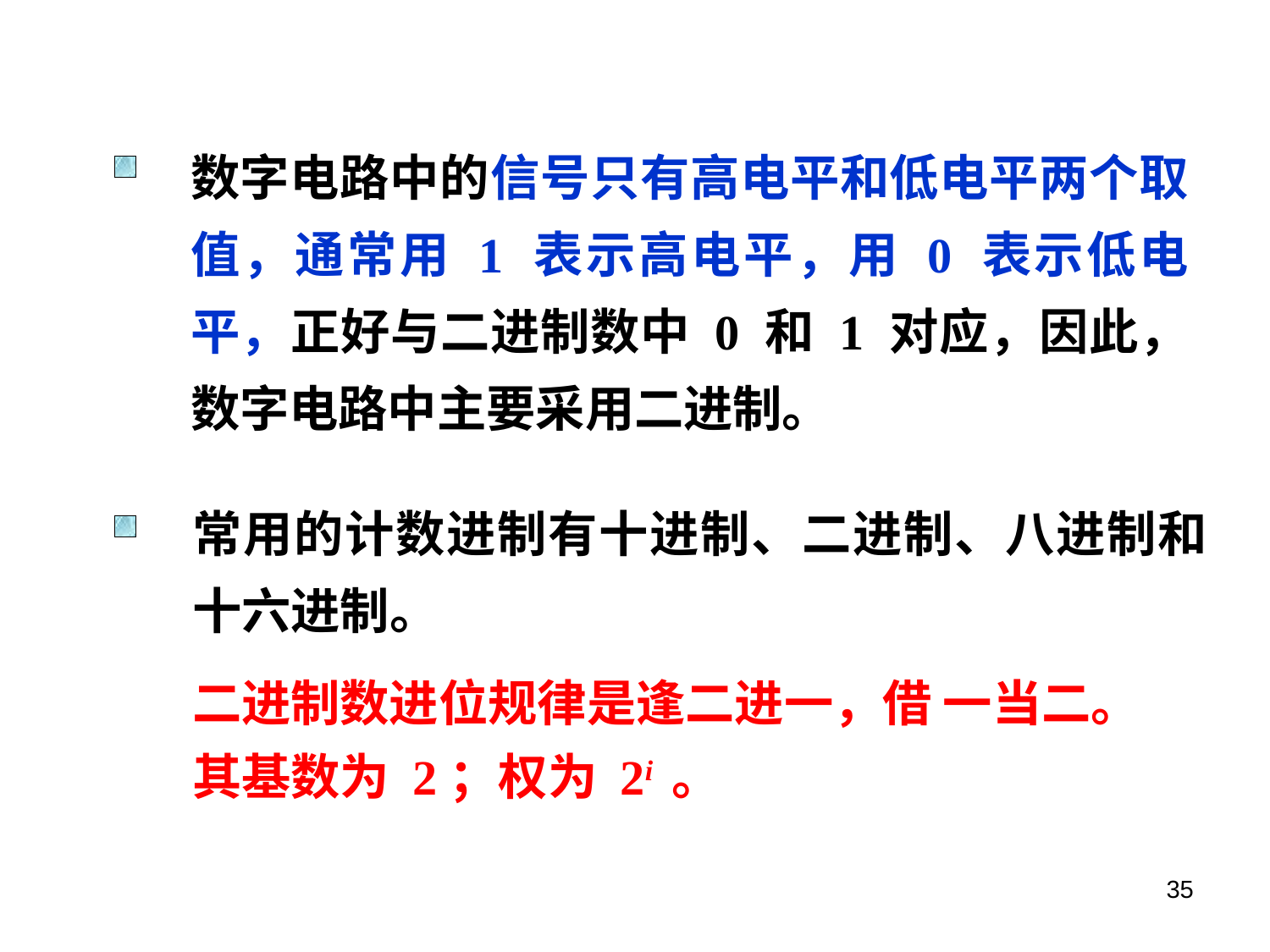

数字电路中的信号只有高电平和低电平两个取值，通常用 1 表示高电平，用 0 表示低电平，正好与二进制数中 0 和 1 对应，因此，数字电路中主要采用二进制。

常用的计数进制有十进制、二进制、八进制和十六进制。

二进制数进位规律是逢二进一，借 一当二。
其基数为 2；权为 2i 。
35